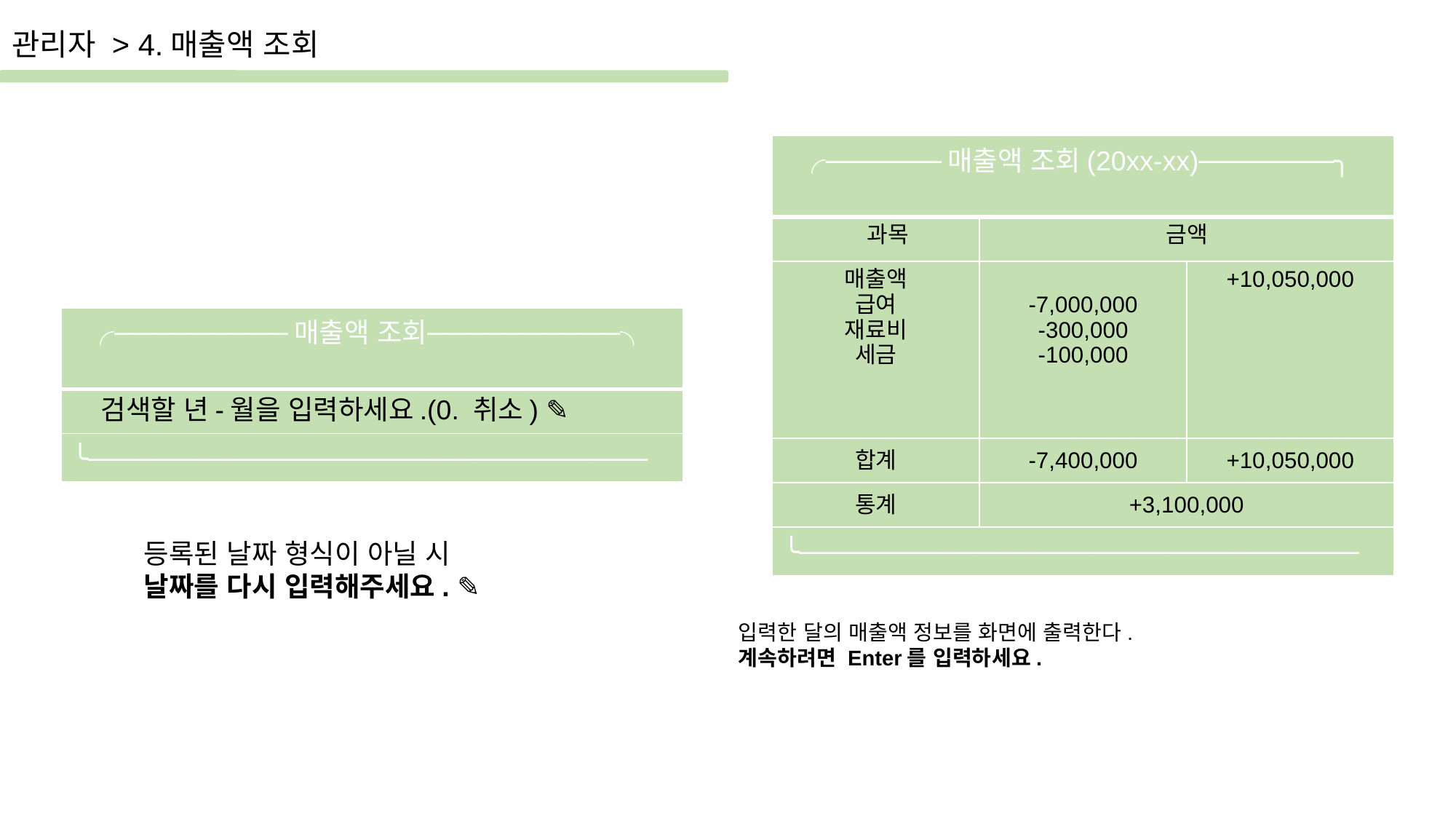

관리자 > 4.매출액 조회

| ╭──────매출액 조회(20xx-xx)───────╮ |  |  |
| --- | --- | --- |
| 과목 | 금액 |  |
| 매출액 급여 재료비 세금 | -7,000,000 -300,000 -100,000 | +10,050,000 |
| 합계 | -7,400,000 | +10,050,000 |
| 통계 | +3,100,000 |  |
| ╰───────────────────────────── |  |  |
| ╭─────────매출액 조회──────────╮ |
| --- |
| 검색할 년-월을 입력하세요.(0. 취소) ✎ |
| ╰───────────────────────────── |

등록된 날짜 형식이 아닐 시
날짜를 다시 입력해주세요. ✎
입력한 달의 매출액 정보를 화면에 출력한다.
계속하려면 Enter를 입력하세요.